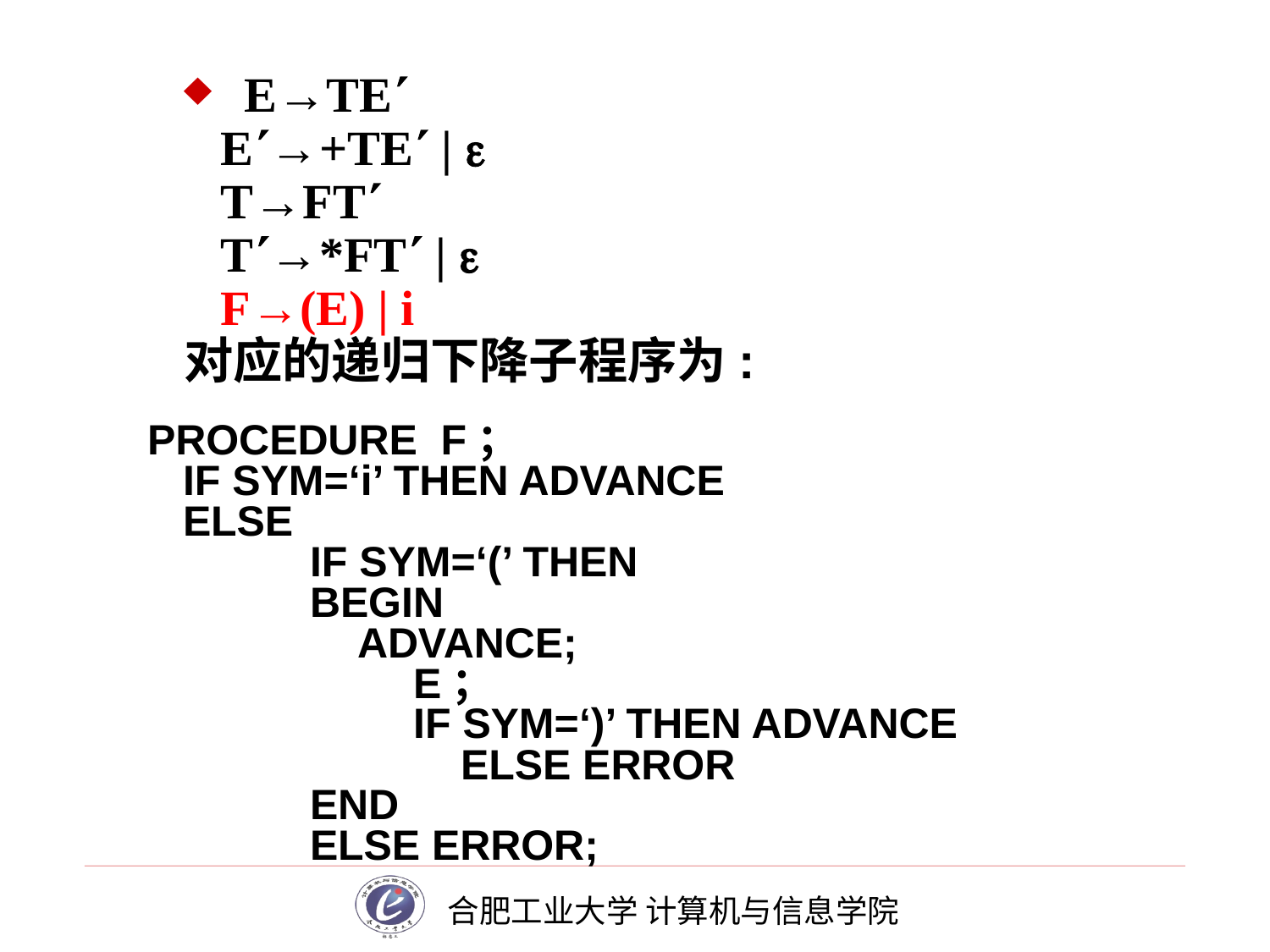

# E→TE′
   E′→+TE′ | ε
   T→FT′
   T′→*FT′ | ε
   F→(E) | i
对应的递归下降子程序为:

PROCEDURE  F；
   IF SYM=‘i’ THEN ADVANCE
   ELSE
	   IF SYM=‘(’ THEN
	   BEGIN
	       ADVANCE;
		 E；
		 IF SYM=‘)’ THEN ADVANCE
		     ELSE ERROR
	   END
	   ELSE ERROR;